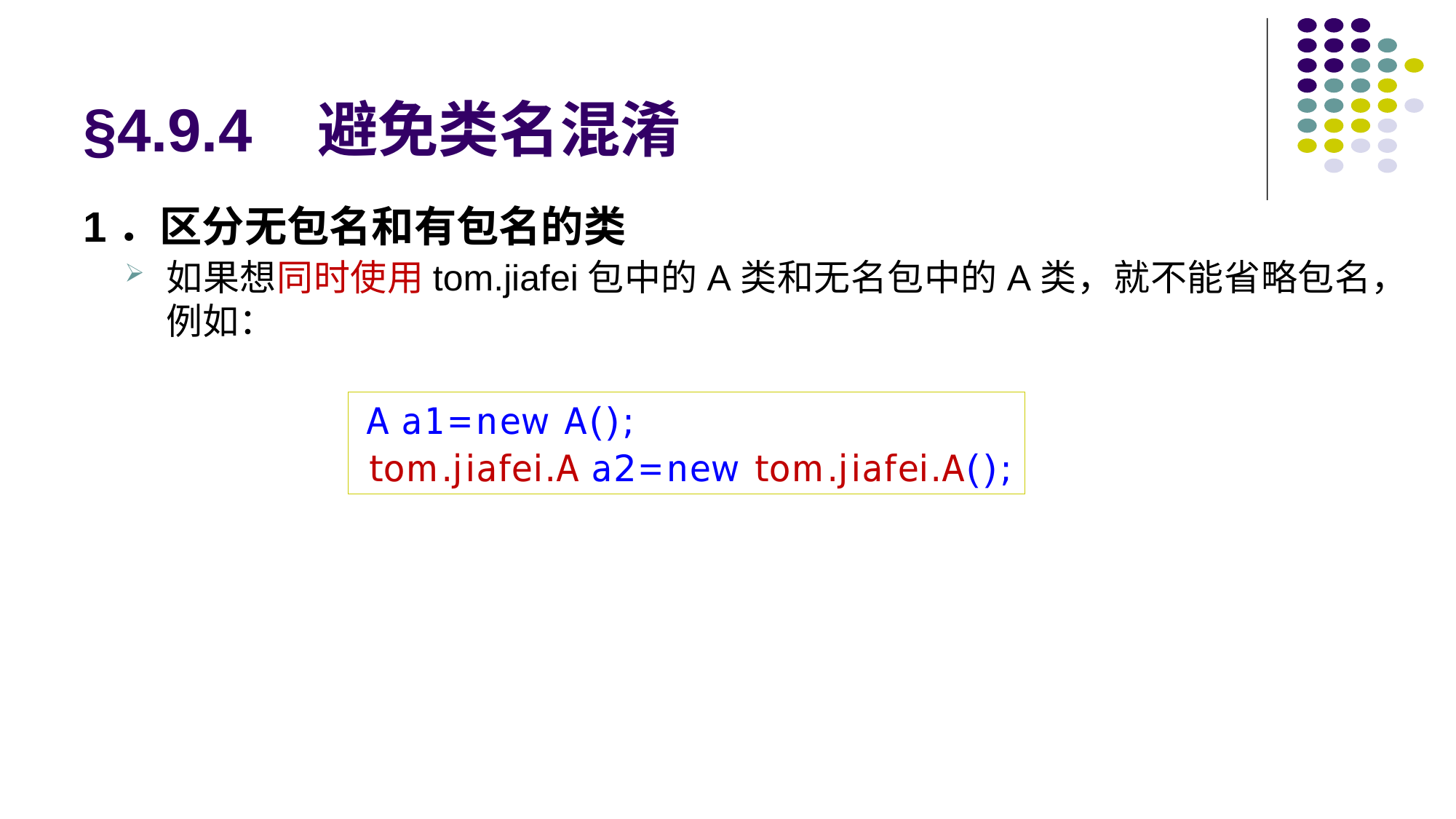

# §4.9.4   避免类名混淆
1．区分无包名和有包名的类
如果想同时使用tom.jiafei包中的A类和无名包中的A类，就不能省略包名，例如：

 A a1=new A();
 tom.jiafei.A a2=new tom.jiafei.A();
110